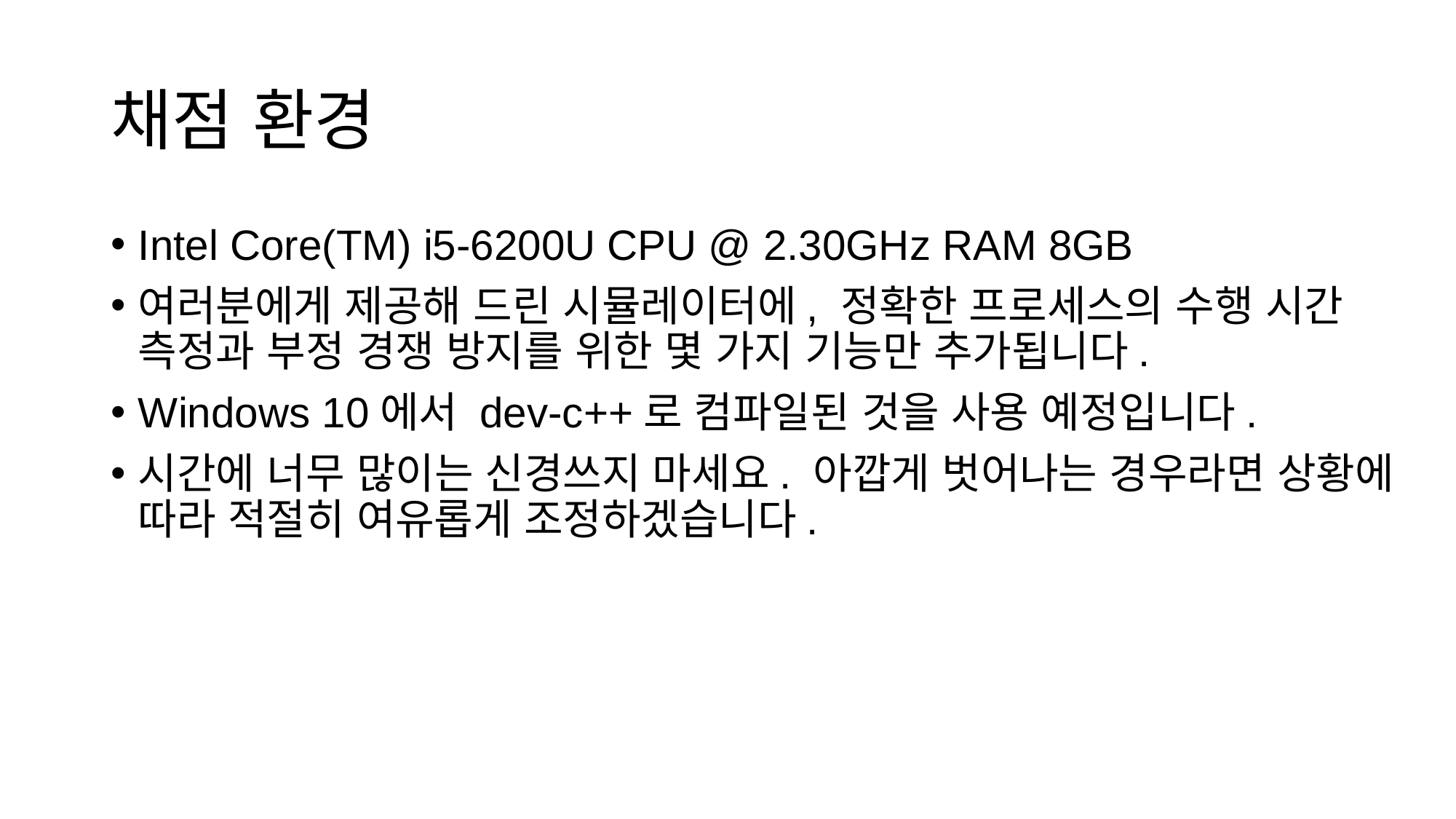

# 채점 환경
Intel Core(TM) i5-6200U CPU @ 2.30GHz RAM 8GB
여러분에게 제공해 드린 시뮬레이터에, 정확한 프로세스의 수행 시간 측정과 부정 경쟁 방지를 위한 몇 가지 기능만 추가됩니다.
Windows 10에서 dev-c++로 컴파일된 것을 사용 예정입니다.
시간에 너무 많이는 신경쓰지 마세요. 아깝게 벗어나는 경우라면 상황에 따라 적절히 여유롭게 조정하겠습니다.